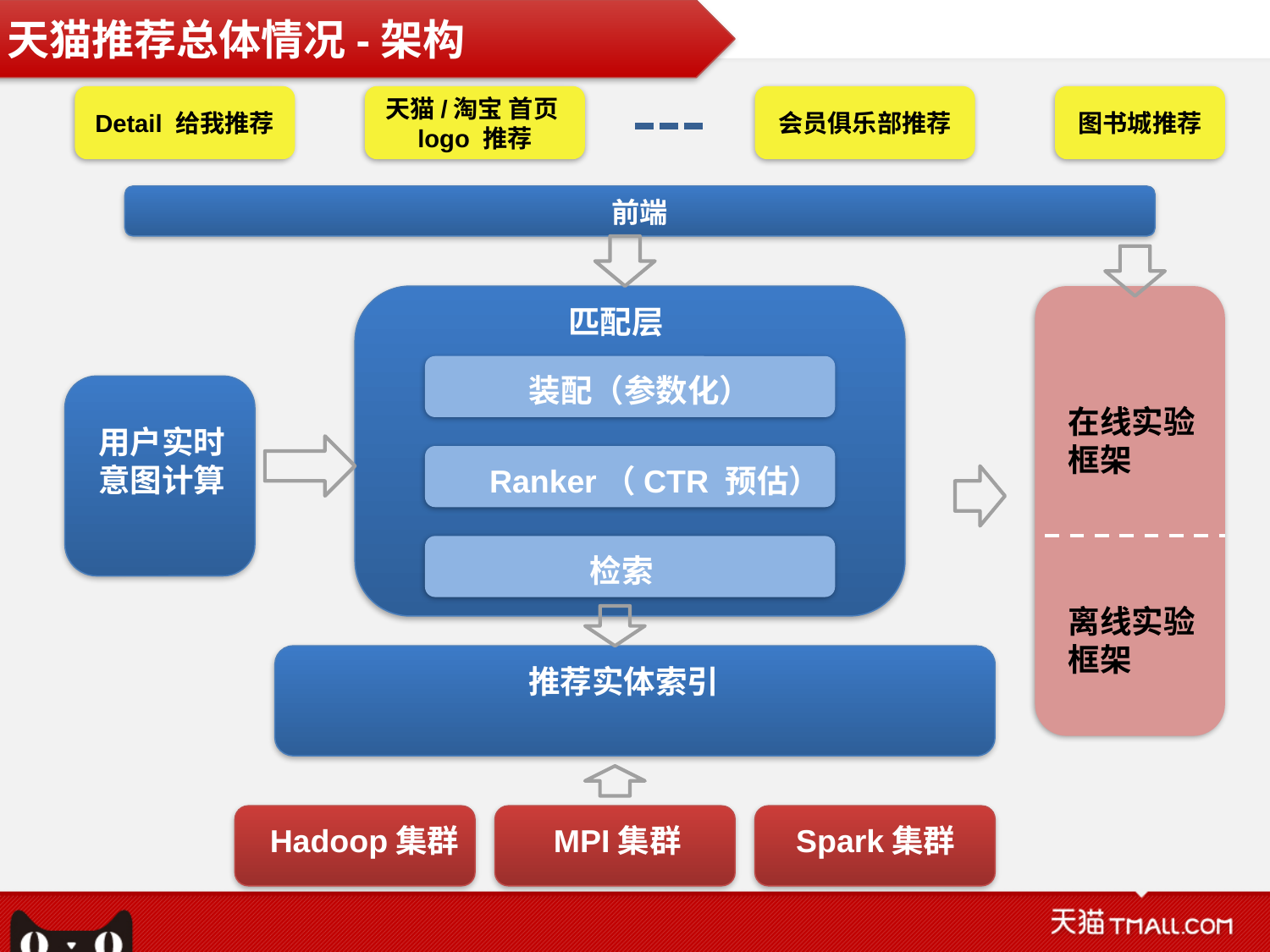

天猫推荐总体情况-架构
Detail 给我推荐
天猫/淘宝 首页logo 推荐
会员俱乐部推荐
图书城推荐
前端

匹配层

装配（参数化）

在线实验
框架
用户实时
意图计算

Ranker（CTR 预估）

检索

离线实验
框架

推荐实体索引

Hadoop集群
MPI集群
Spark集群